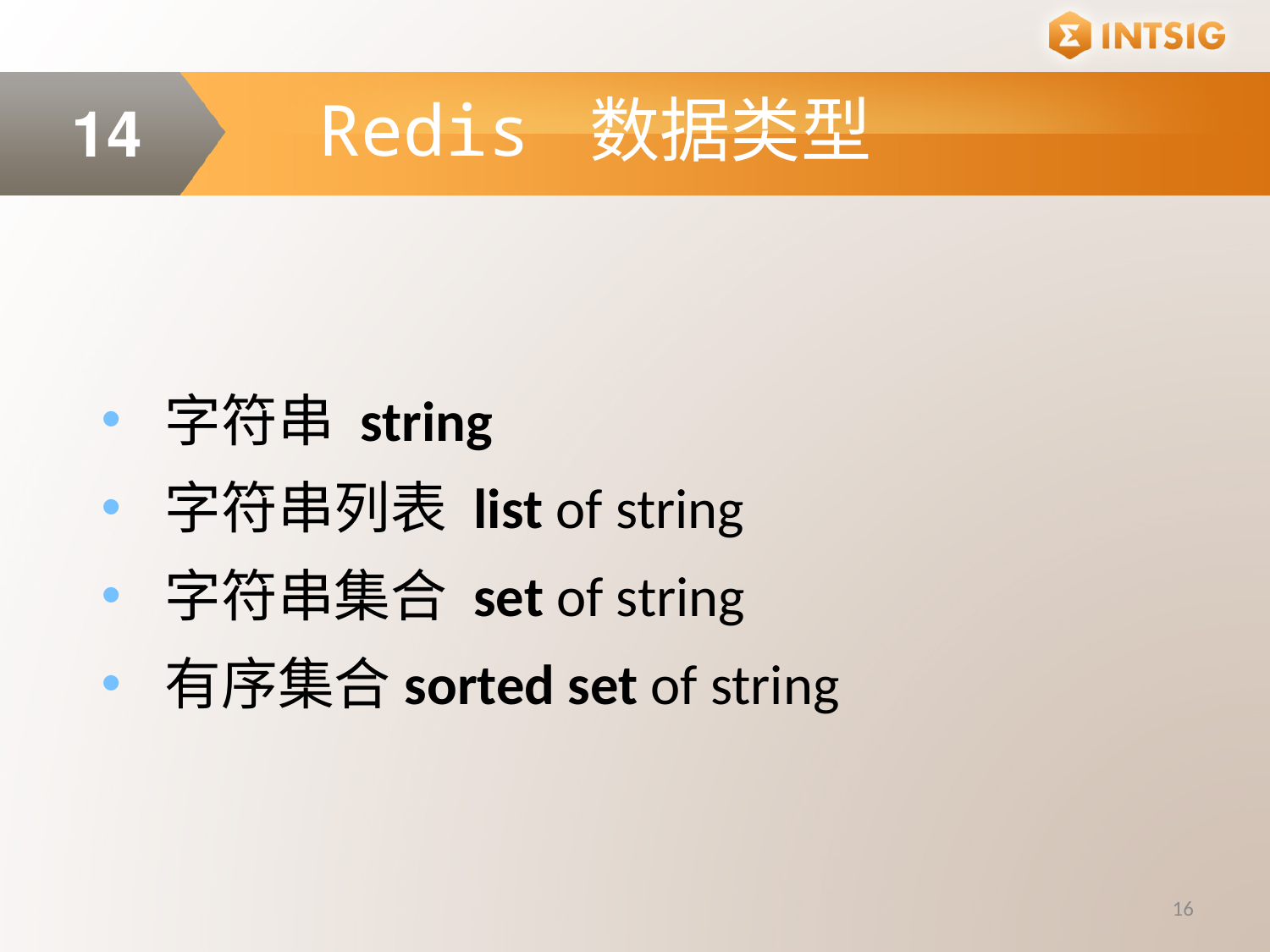

Redis 数据类型
14
字符串 string
字符串列表 list of string
字符串集合 set of string
有序集合sorted set of string
16